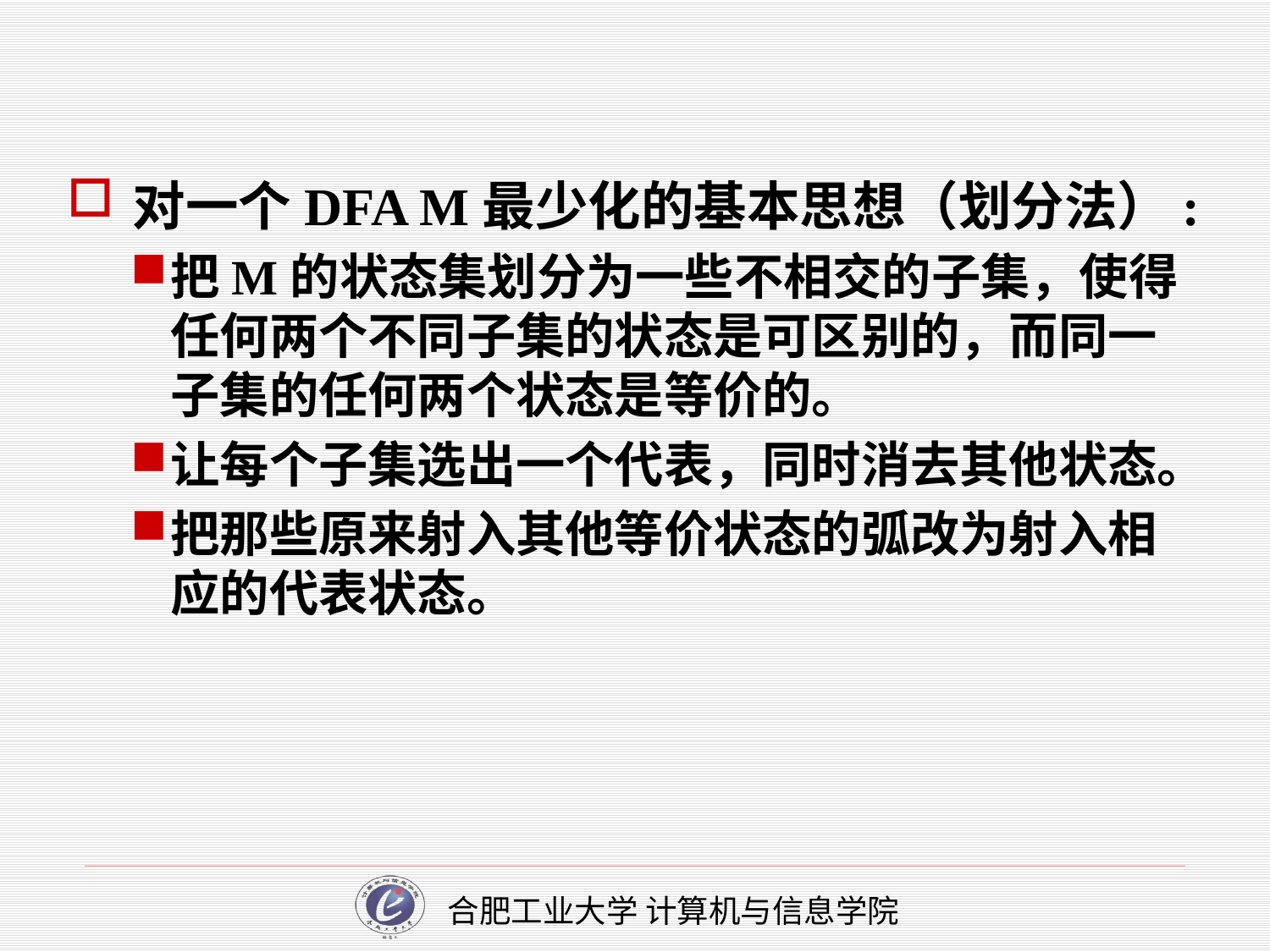

对一个DFA M最少化的基本思想（划分法）:
把M的状态集划分为一些不相交的子集，使得任何两个不同子集的状态是可区别的，而同一子集的任何两个状态是等价的。
让每个子集选出一个代表，同时消去其他状态。
把那些原来射入其他等价状态的弧改为射入相应的代表状态。
94